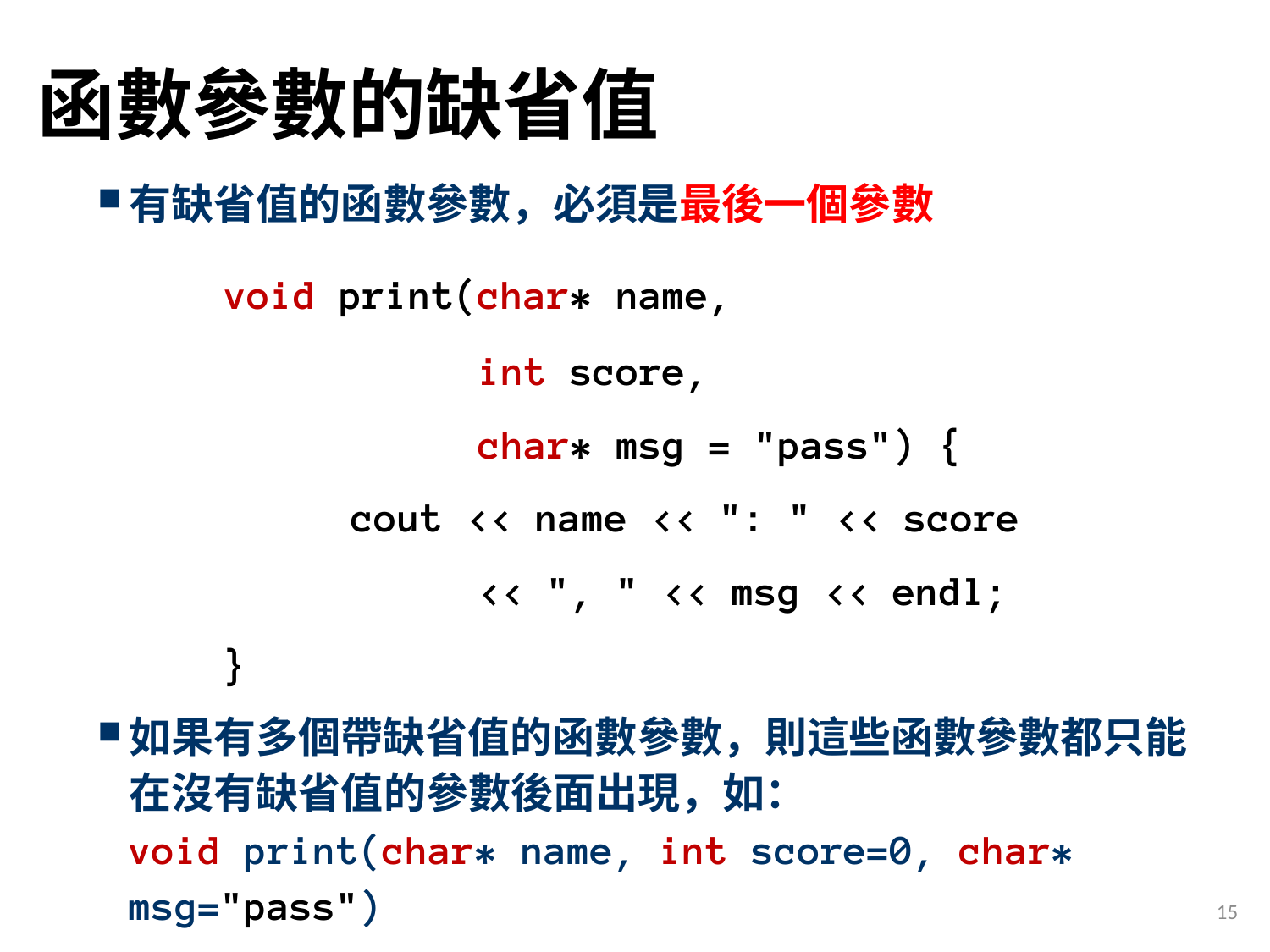

# 函數參數的缺省值
有缺省值的函數參數，必須是最後一個參數
	void print(char* name,
			int score,
			char* msg = "pass") {
		cout << name << ": " << score
			<< ", " << msg << endl;
	}
如果有多個帶缺省值的函數參數，則這些函數參數都只能在沒有缺省值的參數後面出現，如：
void print(char* name, int score=0, char* msg="pass")

15